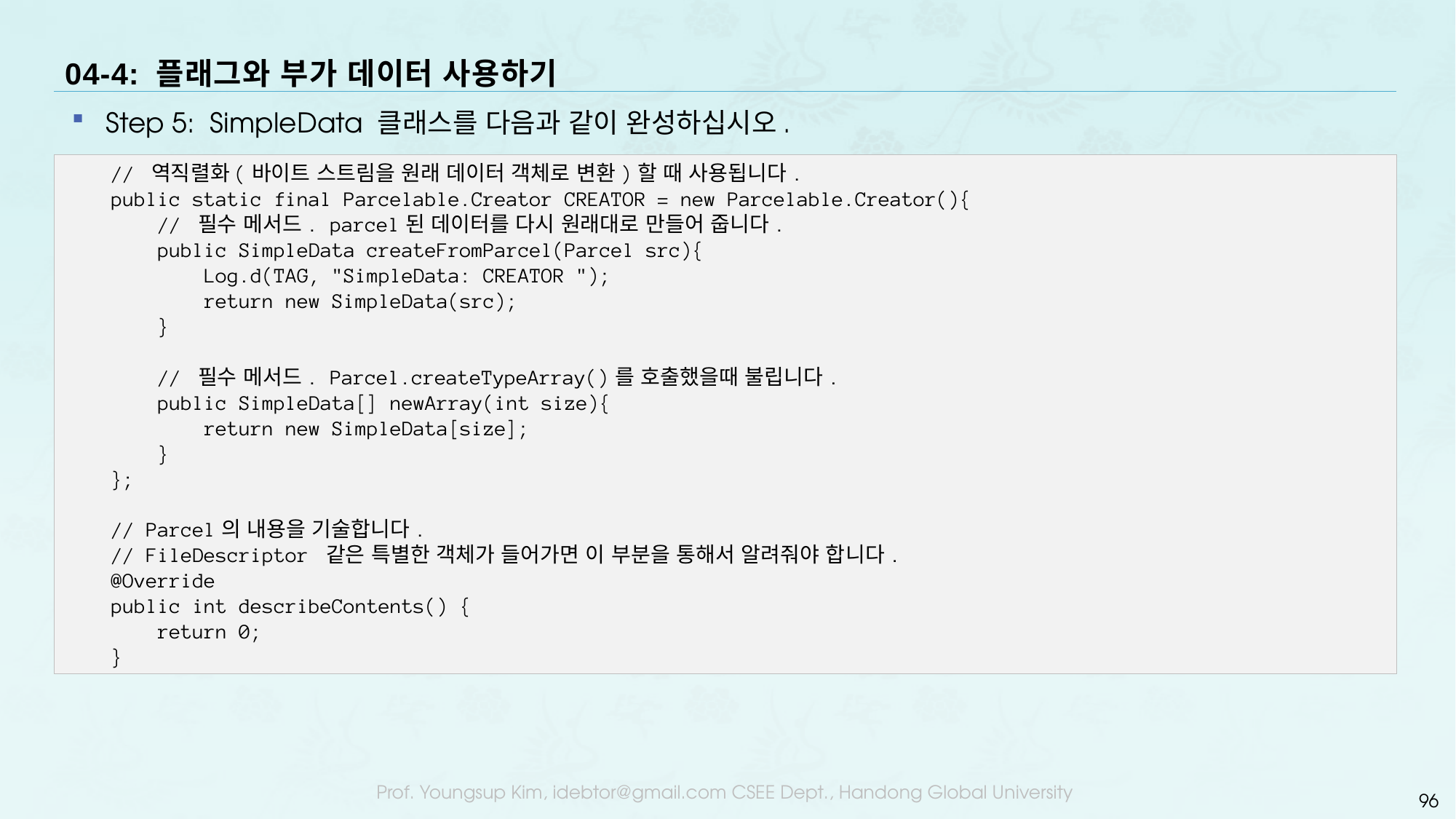

# 04-4: 플래그와 부가 데이터 사용하기
Step 5:  SimpleData 클래스를 다음과 같이 완성하십시오.

    // 역직렬화(바이트 스트림을 원래 데이터 객체로 변환)할 때 사용됩니다.
    public static final Parcelable.Creator CREATOR = new Parcelable.Creator(){
        // 필수 메서드. parcel된 데이터를 다시 원래대로 만들어 줍니다.
        public SimpleData createFromParcel(Parcel src){
            Log.d(TAG, "SimpleData: CREATOR ");
            return new SimpleData(src);
        }

        // 필수 메서드. Parcel.createTypeArray()를 호출했을때 불립니다.
        public SimpleData[] newArray(int size){
            return new SimpleData[size];
        }
    };

    // Parcel의 내용을 기술합니다.
    // FileDescriptor 같은 특별한 객체가 들어가면 이 부분을 통해서 알려줘야 합니다.
    @Override
    public int describeContents() {
        return 0;
    }
96